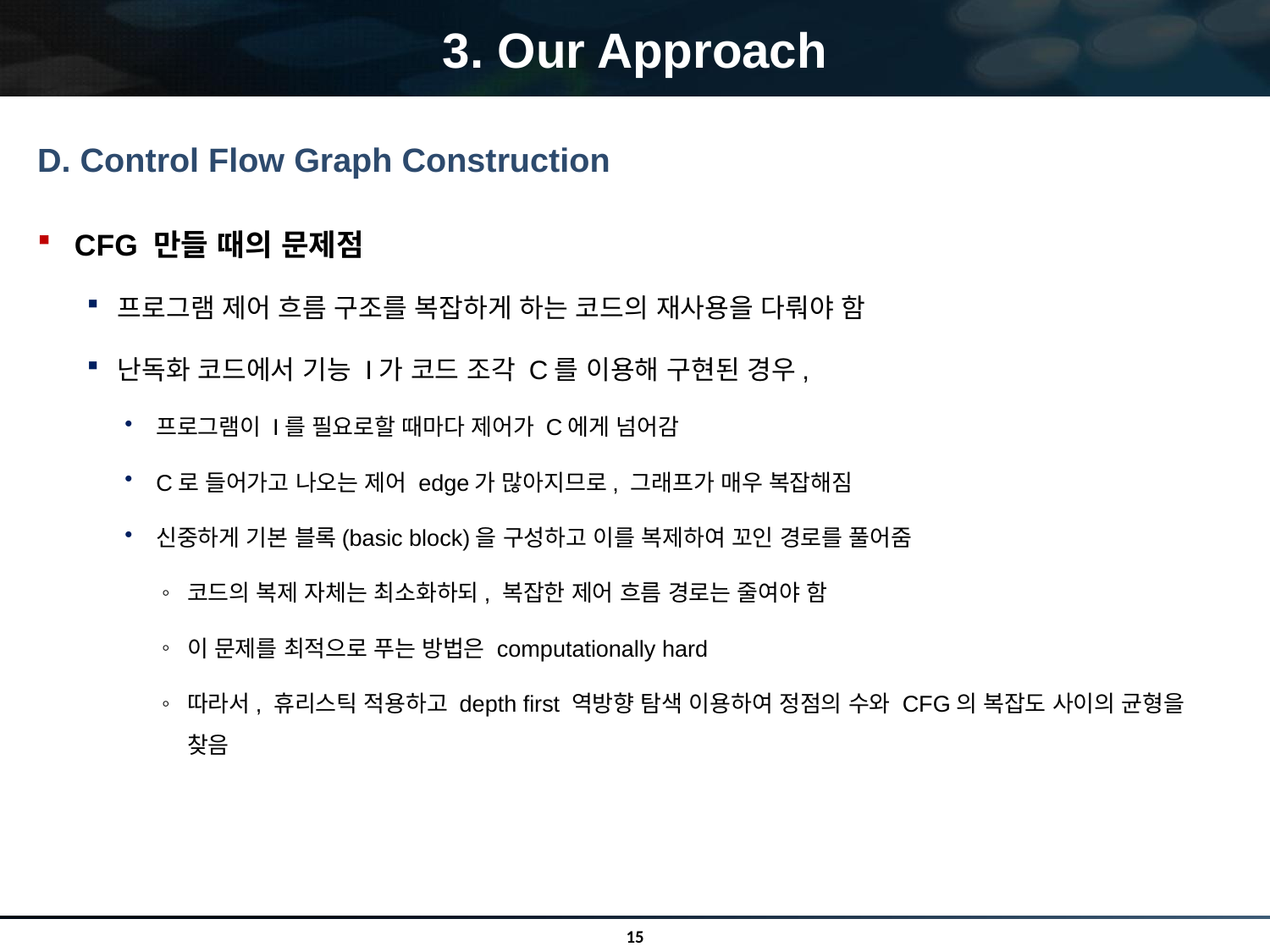

# 3. Our Approach
D. Control Flow Graph Construction
CFG 만들 때의 문제점
프로그램 제어 흐름 구조를 복잡하게 하는 코드의 재사용을 다뤄야 함
난독화 코드에서 기능 I가 코드 조각 C를 이용해 구현된 경우,
프로그램이 I를 필요로할 때마다 제어가 C에게 넘어감
C로 들어가고 나오는 제어 edge가 많아지므로, 그래프가 매우 복잡해짐
신중하게 기본 블록(basic block)을 구성하고 이를 복제하여 꼬인 경로를 풀어줌
코드의 복제 자체는 최소화하되, 복잡한 제어 흐름 경로는 줄여야 함
이 문제를 최적으로 푸는 방법은 computationally hard
따라서, 휴리스틱 적용하고 depth first 역방향 탐색 이용하여 정점의 수와 CFG의 복잡도 사이의 균형을 찾음